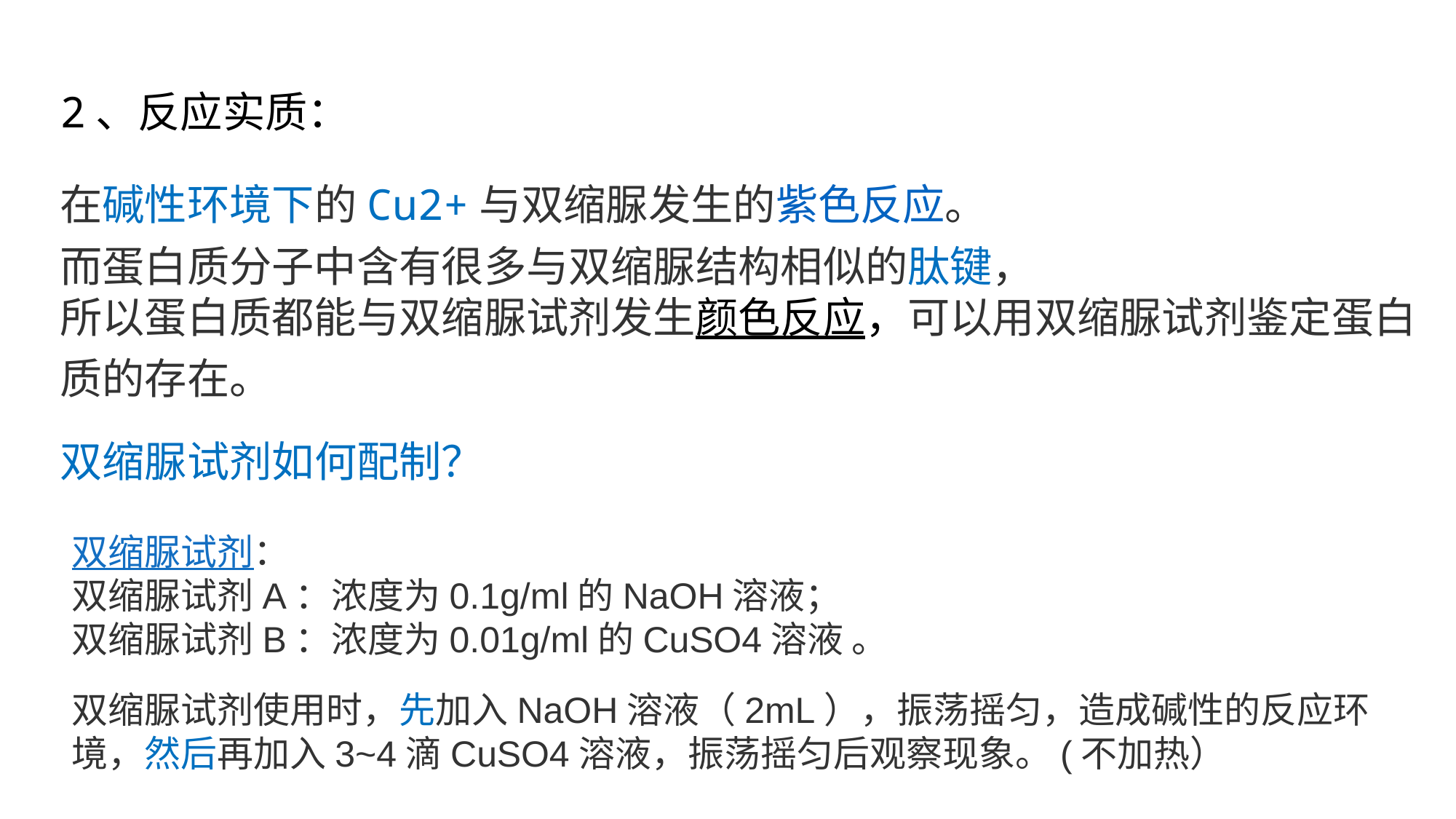

2、反应实质：
在碱性环境下的Cu2+与双缩脲发生的紫色反应。
而蛋白质分子中含有很多与双缩脲结构相似的肽键，
所以蛋白质都能与双缩脲试剂发生颜色反应，可以用双缩脲试剂鉴定蛋白质的存在。
双缩脲试剂如何配制？
双缩脲试剂：
双缩脲试剂A：浓度为0.1g/ml的NaOH溶液；
双缩脲试剂B：浓度为0.01g/ml的CuSO4溶液 。

双缩脲试剂使用时，先加入NaOH溶液（2mL），振荡摇匀，造成碱性的反应环境，然后再加入3~4滴CuSO4溶液，振荡摇匀后观察现象。(不加热）